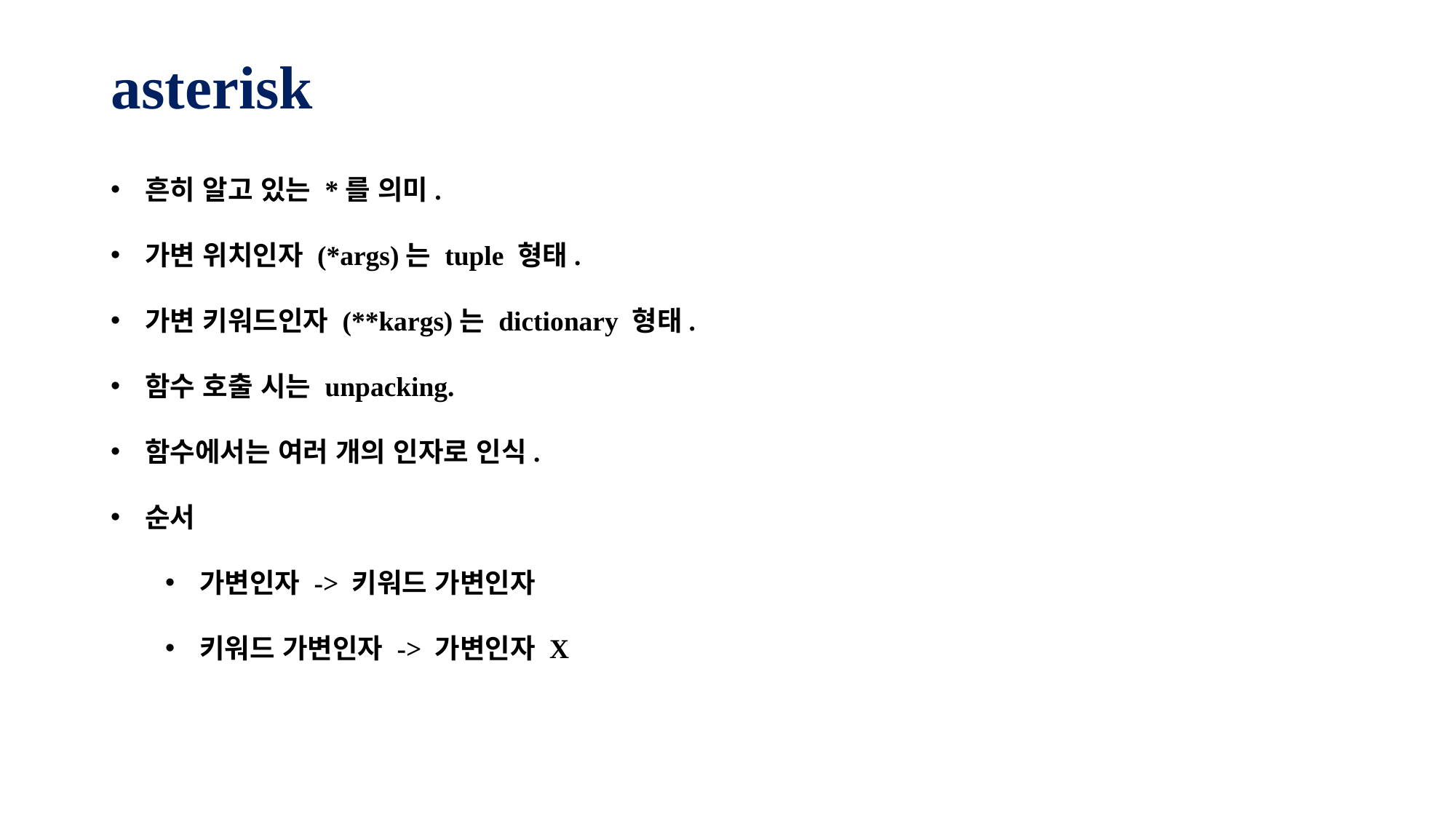

# asterisk
흔히 알고 있는 *를 의미.

가변 위치인자 (*args)는 tuple 형태.

가변 키워드인자 (**kargs)는 dictionary 형태.

함수 호출 시는 unpacking.

함수에서는 여러 개의 인자로 인식.

순서

가변인자 -> 키워드 가변인자

키워드 가변인자 -> 가변인자 X